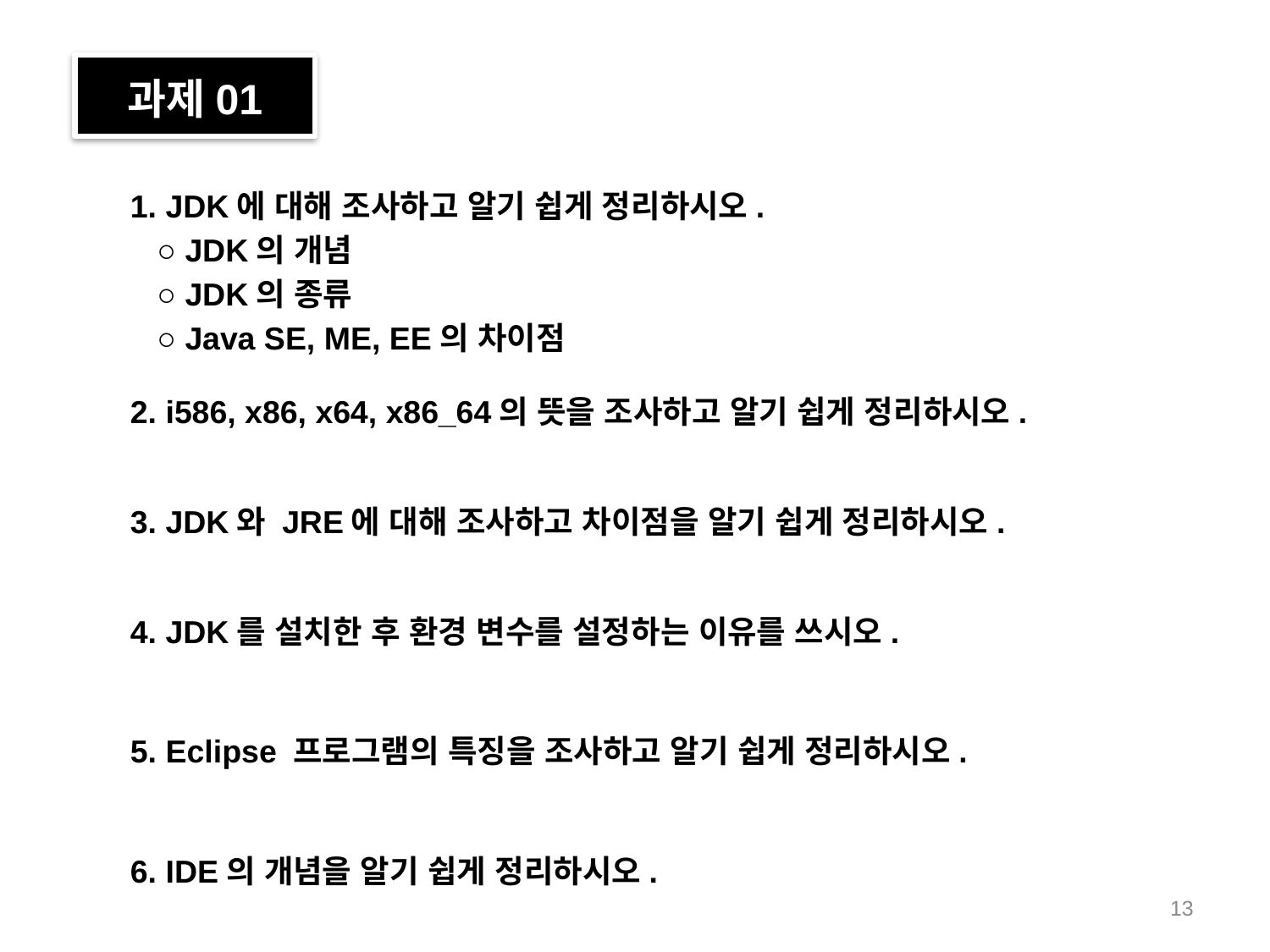

과제01
1. JDK에 대해 조사하고 알기 쉽게 정리하시오.
   ○ JDK의 개념
   ○ JDK의 종류
   ○ Java SE, ME, EE의 차이점
2. i586, x86, x64, x86_64의 뜻을 조사하고 알기 쉽게 정리하시오.
3. JDK와 JRE에 대해 조사하고 차이점을 알기 쉽게 정리하시오.
4. JDK를 설치한 후 환경 변수를 설정하는 이유를 쓰시오.
5. Eclipse 프로그램의 특징을 조사하고 알기 쉽게 정리하시오.
6. IDE의 개념을 알기 쉽게 정리하시오.
13